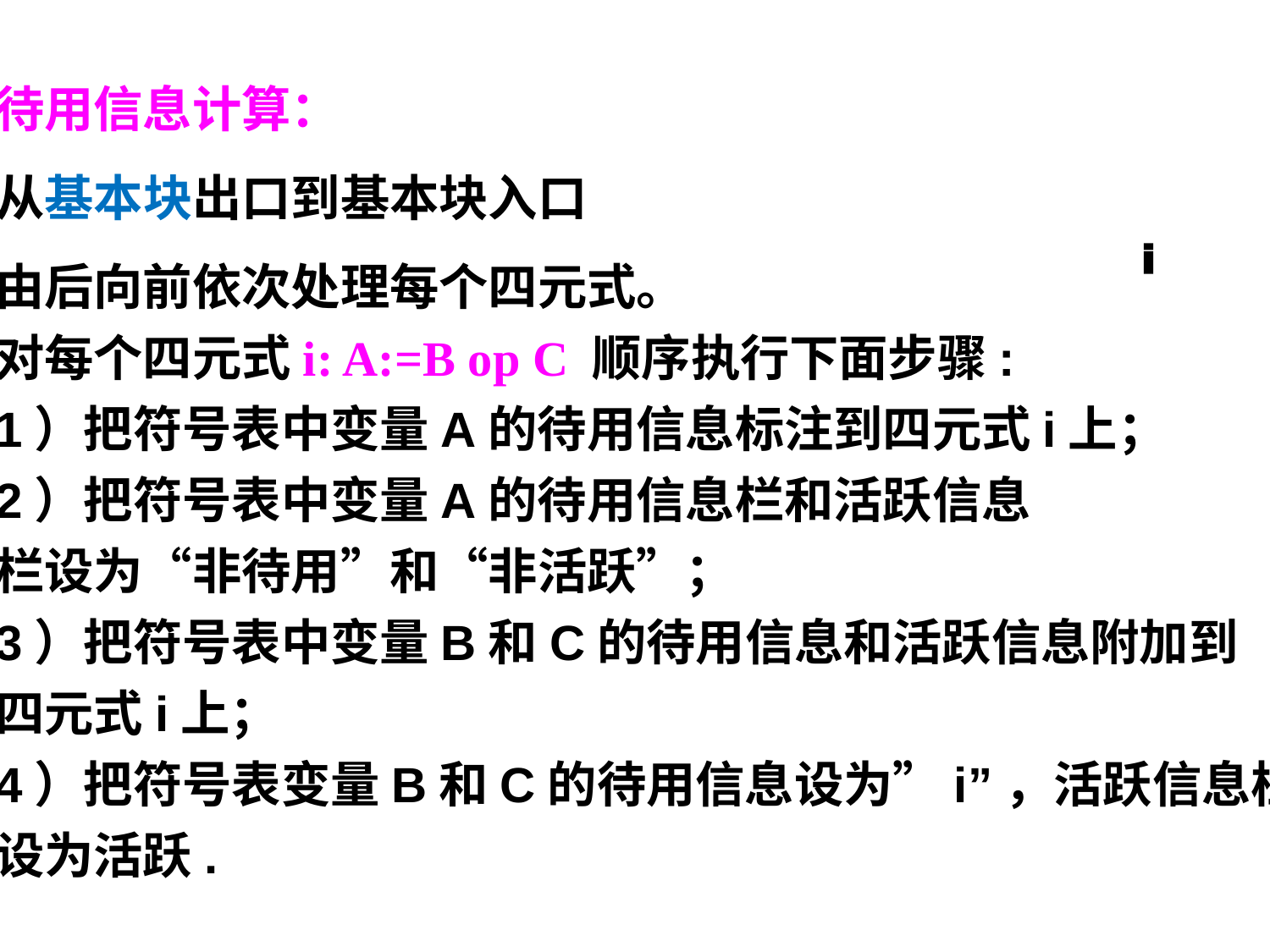

待用信息计算：
从基本块出口到基本块入口
由后向前依次处理每个四元式。
对每个四元式i: A:=B op C 顺序执行下面步骤:
1）把符号表中变量A的待用信息标注到四元式i上；
2）把符号表中变量A的待用信息栏和活跃信息
栏设为“非待用”和“非活跃”；
3）把符号表中变量B和C的待用信息和活跃信息附加到
四元式i上；
4）把符号表变量B和C的待用信息设为”i”，活跃信息栏
设为活跃.

i